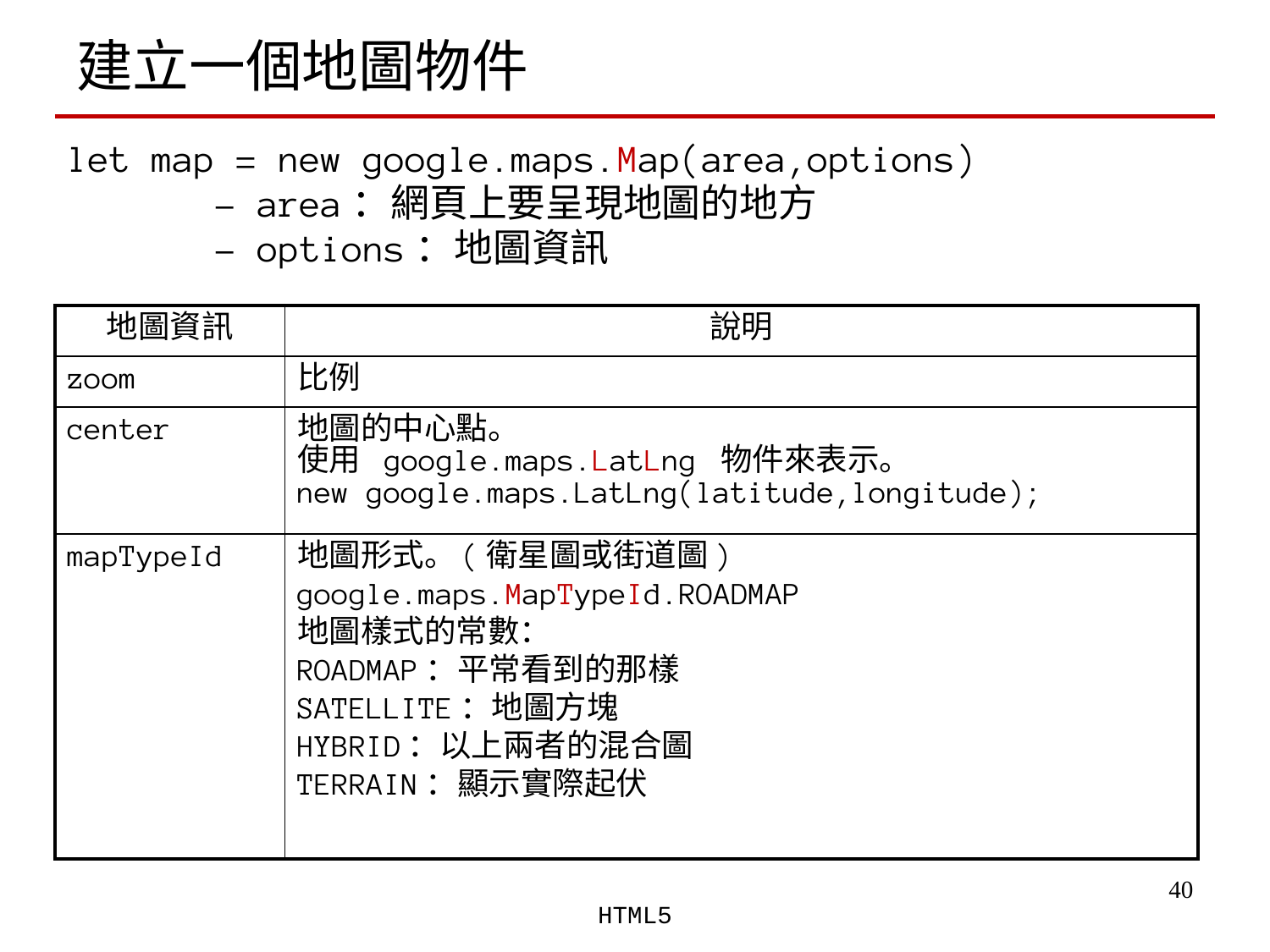

# 建立一個地圖物件
let map = new google.maps.Map(area,options)
	 - area：網頁上要呈現地圖的地方
	 - options：地圖資訊

| 地圖資訊 | 說明 |
| --- | --- |
| zoom | 比例 |
| center | 地圖的中心點。 使用 google.maps.LatLng 物件來表示。 new google.maps.LatLng(latitude,longitude); |
| mapTypeId | 地圖形式。(衛星圖或街道圖) google.maps.MapTypeId.ROADMAP 地圖樣式的常數： ROADMAP：平常看到的那樣 SATELLITE：地圖方塊 HYBRID：以上兩者的混合圖 TERRAIN：顯示實際起伏 |
40
HTML5